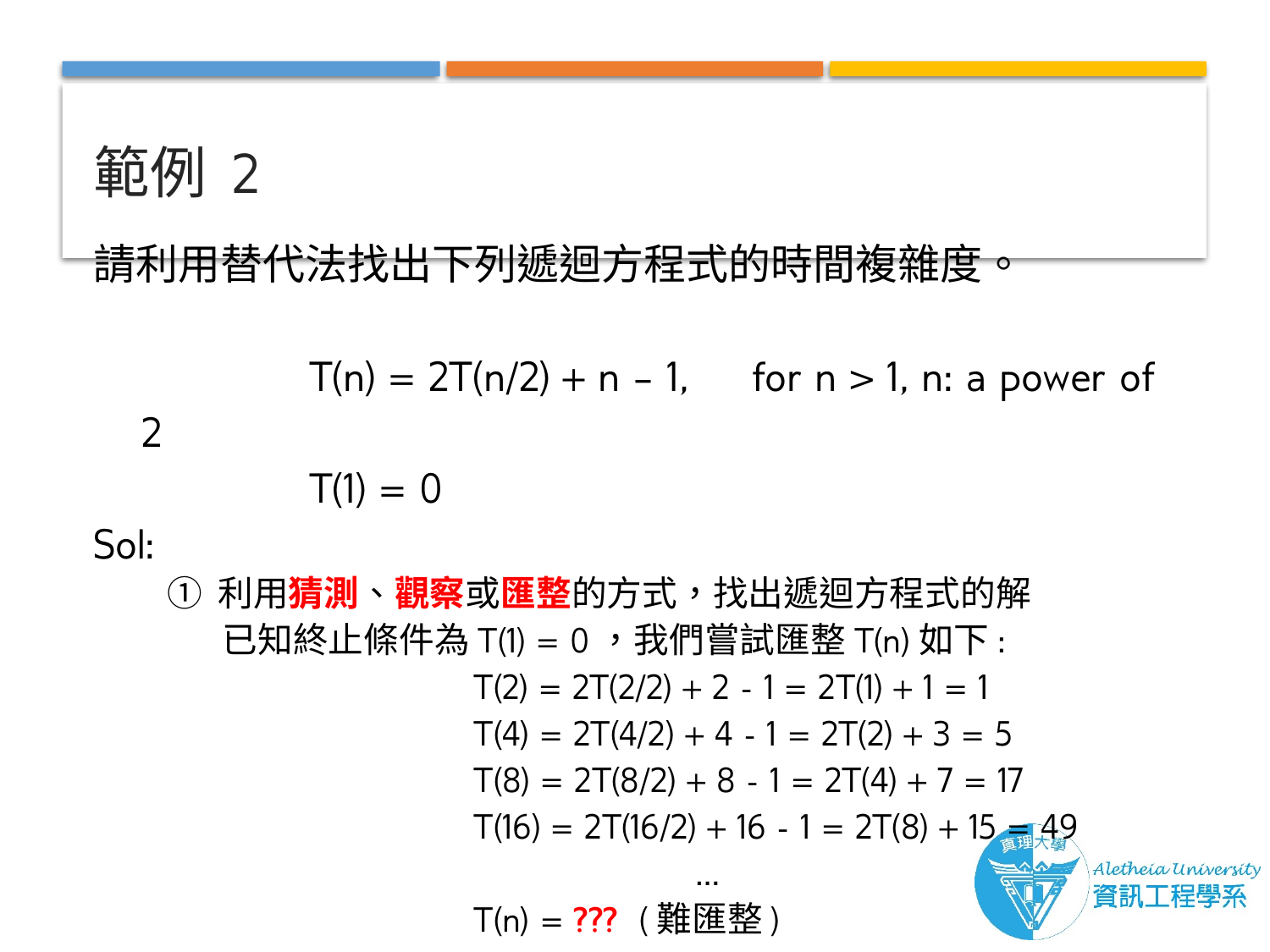

# 範例 2
請利用替代法找出下列遞迴方程式的時間複雜度。
                 T(n) = 2T(n/2) + n – 1,     for n > 1, n: a power of 2
                 T(1) = 0
Sol:
利用猜測、觀察或匯整的方式，找出遞迴方程式的解
      已知終止條件為T(1) = 0，我們嘗試匯整T(n)如下:
                             T(2) = 2T(2/2) + 2 - 1 = 2T(1) + 1 = 1
                             T(4) = 2T(4/2) + 4 - 1 = 2T(2) + 3 = 5
                             T(8) = 2T(8/2) + 8 - 1 = 2T(4) + 7 = 17
                             T(16) = 2T(16/2) + 16 - 1 = 2T(8) + 15 = 49
                                                  …
                             T(n) = ???  (難匯整)